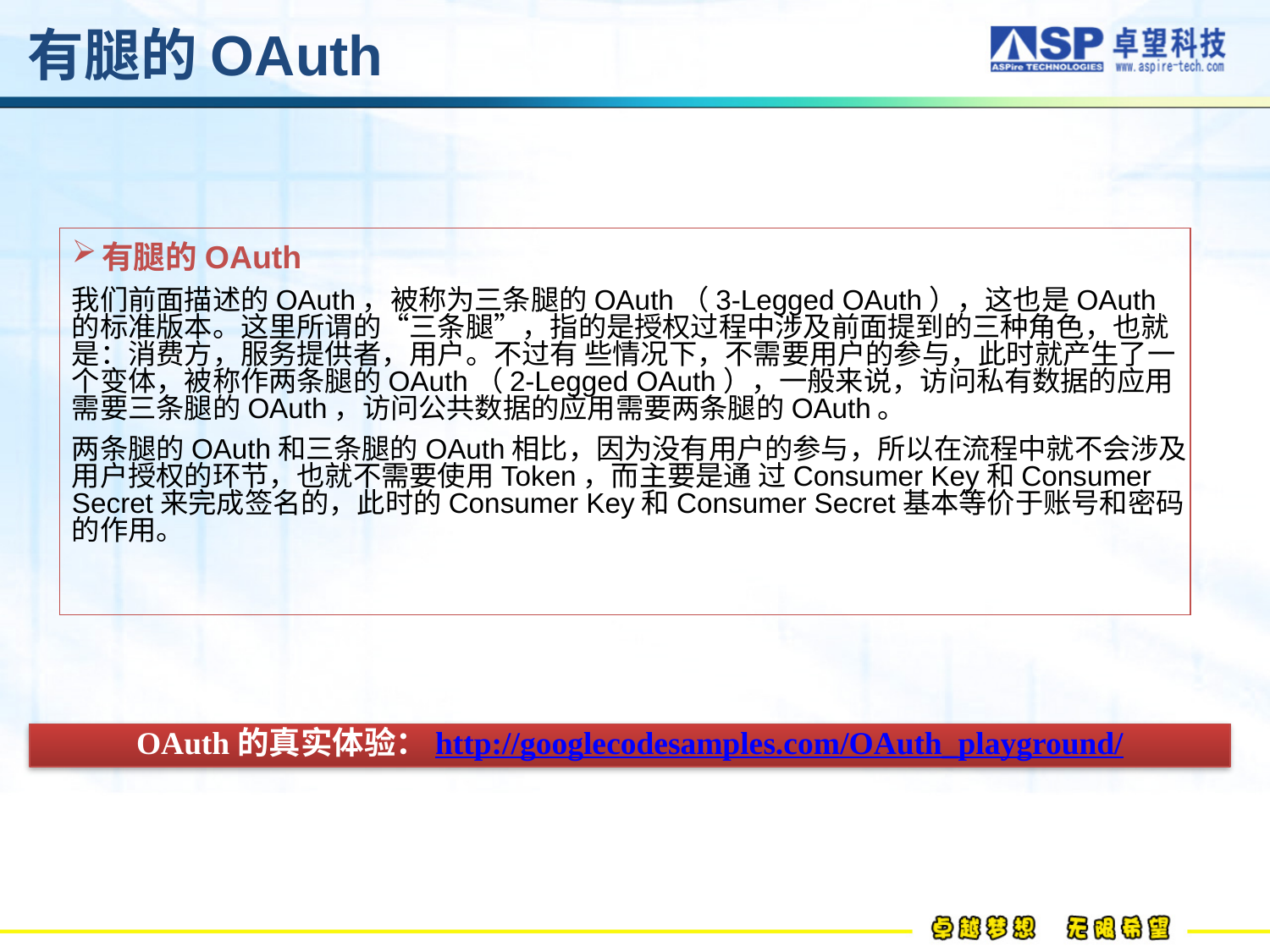

# 有腿的OAuth

有腿的OAuth
我们前面描述的OAuth，被称为三条腿的OAuth（3-Legged OAuth），这也是OAuth的标准版本。这里所谓的“三条腿”，指的是授权过程中涉及前面提到的三种角色，也就是：消费方，服务提供者，用户。不过有 些情况下，不需要用户的参与，此时就产生了一个变体，被称作两条腿的OAuth（2-Legged OAuth），一般来说，访问私有数据的应用需要三条腿的OAuth，访问公共数据的应用需要两条腿的OAuth。
两条腿的OAuth和三条腿的OAuth相比，因为没有用户的参与，所以在流程中就不会涉及用户授权的环节，也就不需要使用Token，而主要是通 过Consumer Key和Consumer Secret来完成签名的，此时的Consumer Key和Consumer Secret基本等价于账号和密码的作用。

OAuth的真实体验：http://googlecodesamples.com/OAuth_playground/